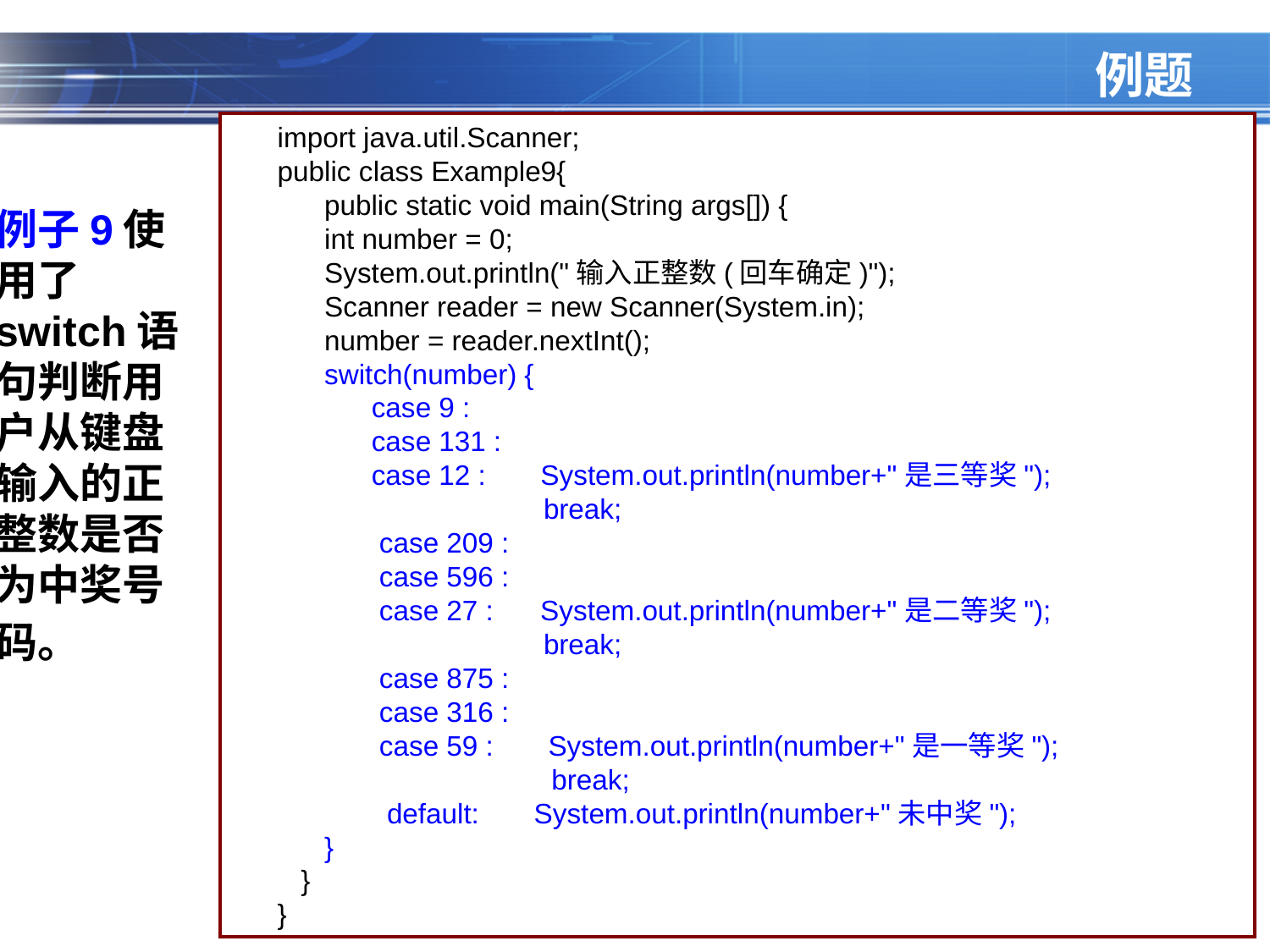

# 例题
import java.util.Scanner;
public class Example9{
      public static void main(String args[]) {
      int number = 0;
      System.out.println("输入正整数(回车确定)");
      Scanner reader = new Scanner(System.in);
      number = reader.nextInt();
      switch(number) {
            case 9 :
            case 131 :
            case 12 :       System.out.println(number+"是三等奖");
                                  break;
             case 209 :
             case 596 :
             case 27 :      System.out.println(number+"是二等奖");
                                  break;
             case 875 :
             case 316 :
             case 59 :       System.out.println(number+"是一等奖");
                                   break;
              default:       System.out.println(number+"未中奖");
      }
   }
}
例子9使用了switch语句判断用户从键盘输入的正整数是否为中奖号码。